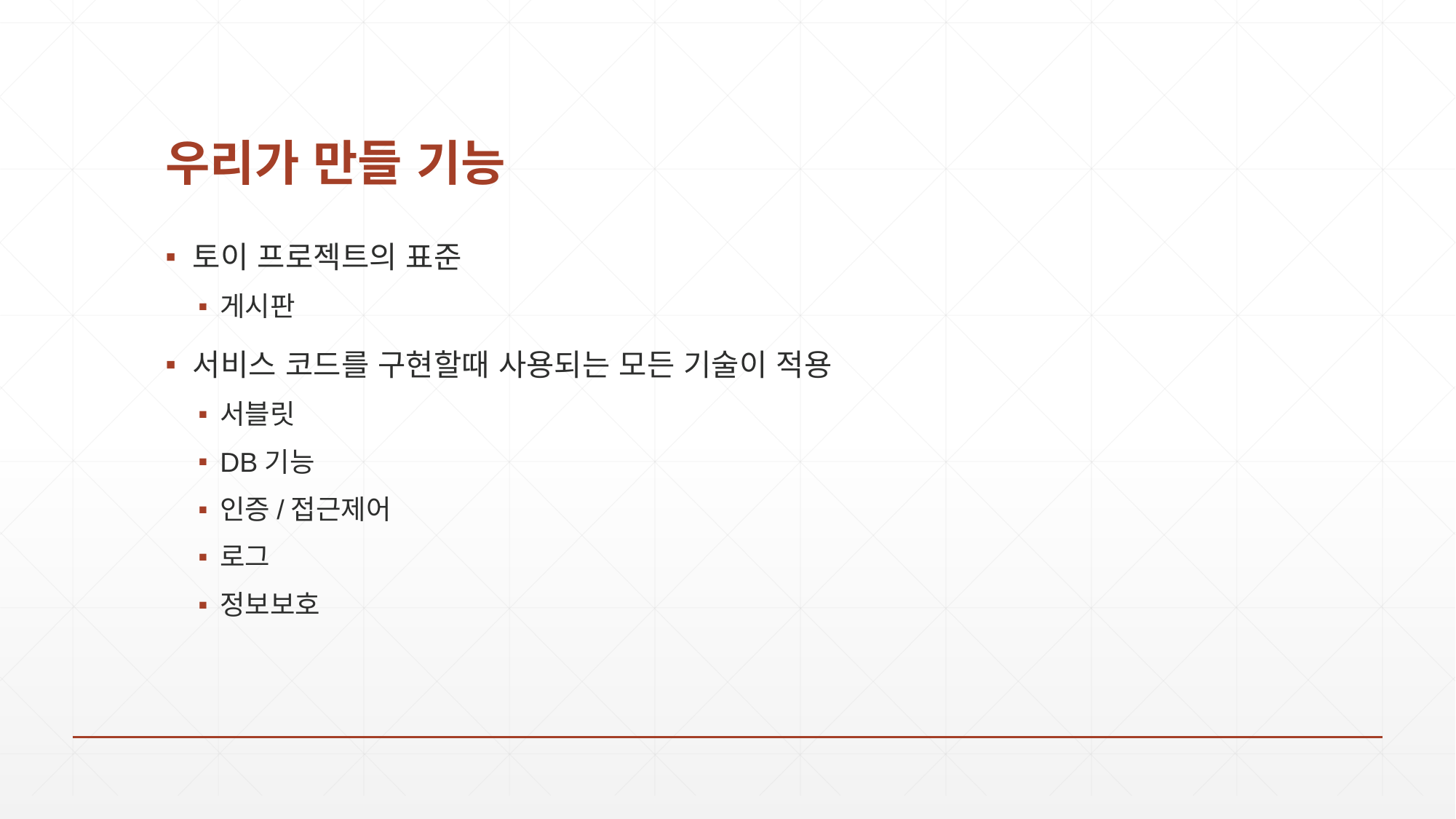

# 우리가 만들 기능
토이 프로젝트의 표준
게시판
서비스 코드를 구현할때 사용되는 모든 기술이 적용
서블릿
DB기능
인증/접근제어
로그
정보보호